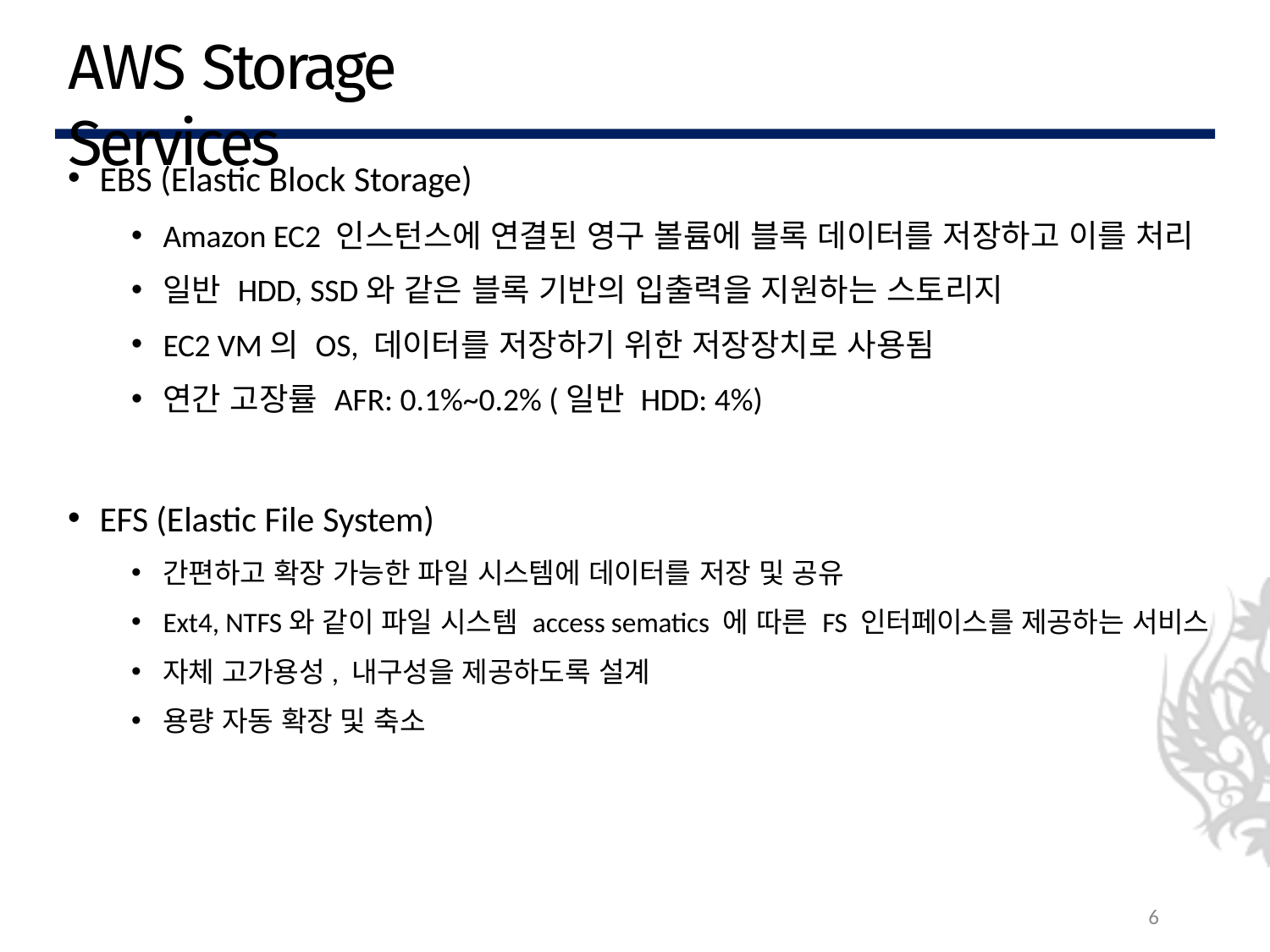

# AWS Storage Services
EBS (Elastic Block Storage)
Amazon EC2 인스턴스에 연결된 영구 볼륨에 블록 데이터를 저장하고 이를 처리
일반 HDD, SSD와 같은 블록 기반의 입출력을 지원하는 스토리지
EC2 VM의 OS, 데이터를 저장하기 위한 저장장치로 사용됨
연간 고장률 AFR: 0.1%~0.2% (일반 HDD: 4%)

EFS (Elastic File System)
간편하고 확장 가능한 파일 시스템에 데이터를 저장 및 공유
Ext4, NTFS와 같이 파일 시스템 access sematics 에 따른 FS 인터페이스를 제공하는 서비스
자체 고가용성, 내구성을 제공하도록 설계
용량 자동 확장 및 축소
6